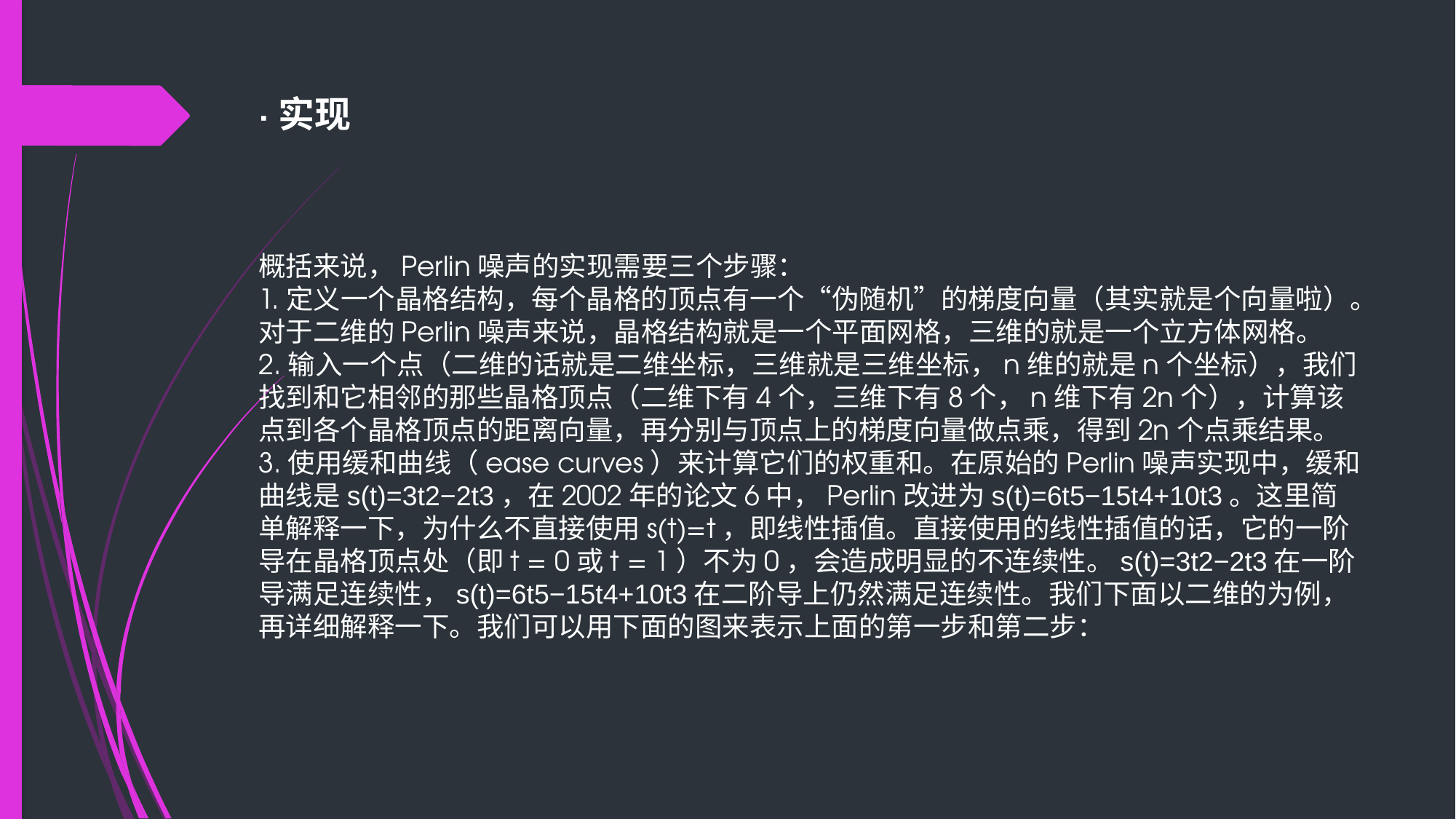

·实现

概括来说，Perlin噪声的实现需要三个步骤：
1.定义一个晶格结构，每个晶格的顶点有一个“伪随机”的梯度向量（其实就是个向量啦）。对于二维的Perlin噪声来说，晶格结构就是一个平面网格，三维的就是一个立方体网格。
2.输入一个点（二维的话就是二维坐标，三维就是三维坐标，n维的就是n个坐标），我们找到和它相邻的那些晶格顶点（二维下有4个，三维下有8个，n维下有2n个），计算该点到各个晶格顶点的距离向量，再分别与顶点上的梯度向量做点乘，得到2n个点乘结果。
3.使用缓和曲线（ease curves）来计算它们的权重和。在原始的Perlin噪声实现中，缓和曲线是s(t)=3t2−2t3，在2002年的论文6中，Perlin改进为s(t)=6t5−15t4+10t3。这里简单解释一下，为什么不直接使用s(t)=t，即线性插值。直接使用的线性插值的话，它的一阶导在晶格顶点处（即t = 0或t = 1）不为0，会造成明显的不连续性。s(t)=3t2−2t3在一阶导满足连续性，s(t)=6t5−15t4+10t3在二阶导上仍然满足连续性。我们下面以二维的为例，再详细解释一下。我们可以用下面的图来表示上面的第一步和第二步：